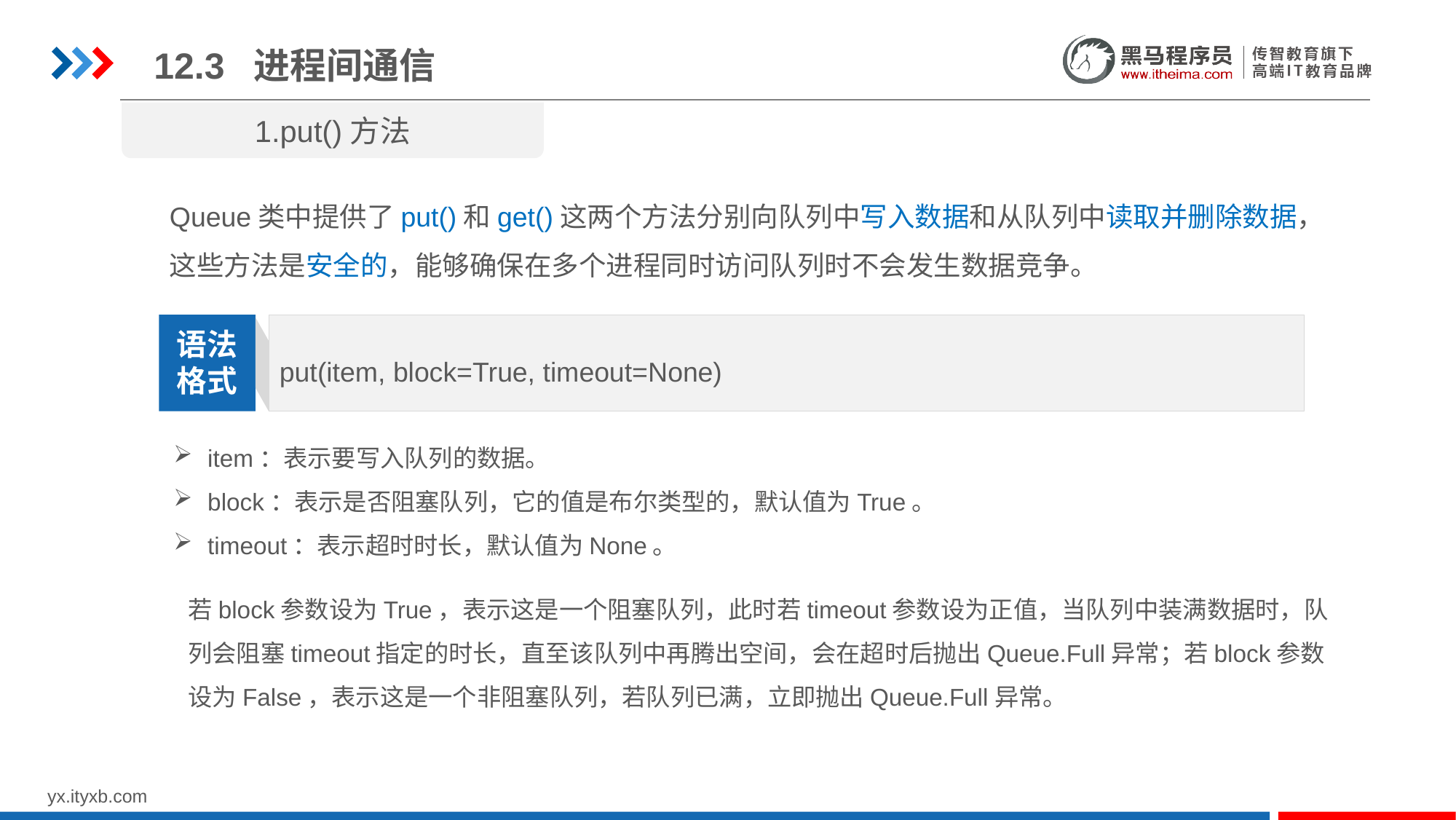

12.3  进程间通信

1.put()方法
Queue类中提供了put()和get()这两个方法分别向队列中写入数据和从队列中读取并删除数据，这些方法是安全的，能够确保在多个进程同时访问队列时不会发生数据竞争。

put(item, block=True, timeout=None)

语法
格式
item：表示要写入队列的数据。
block：表示是否阻塞队列，它的值是布尔类型的，默认值为True。
timeout：表示超时时长，默认值为None。
若block参数设为True，表示这是一个阻塞队列，此时若timeout参数设为正值，当队列中装满数据时，队列会阻塞timeout指定的时长，直至该队列中再腾出空间，会在超时后抛出Queue.Full异常；若block参数设为False，表示这是一个非阻塞队列，若队列已满，立即抛出Queue.Full异常。